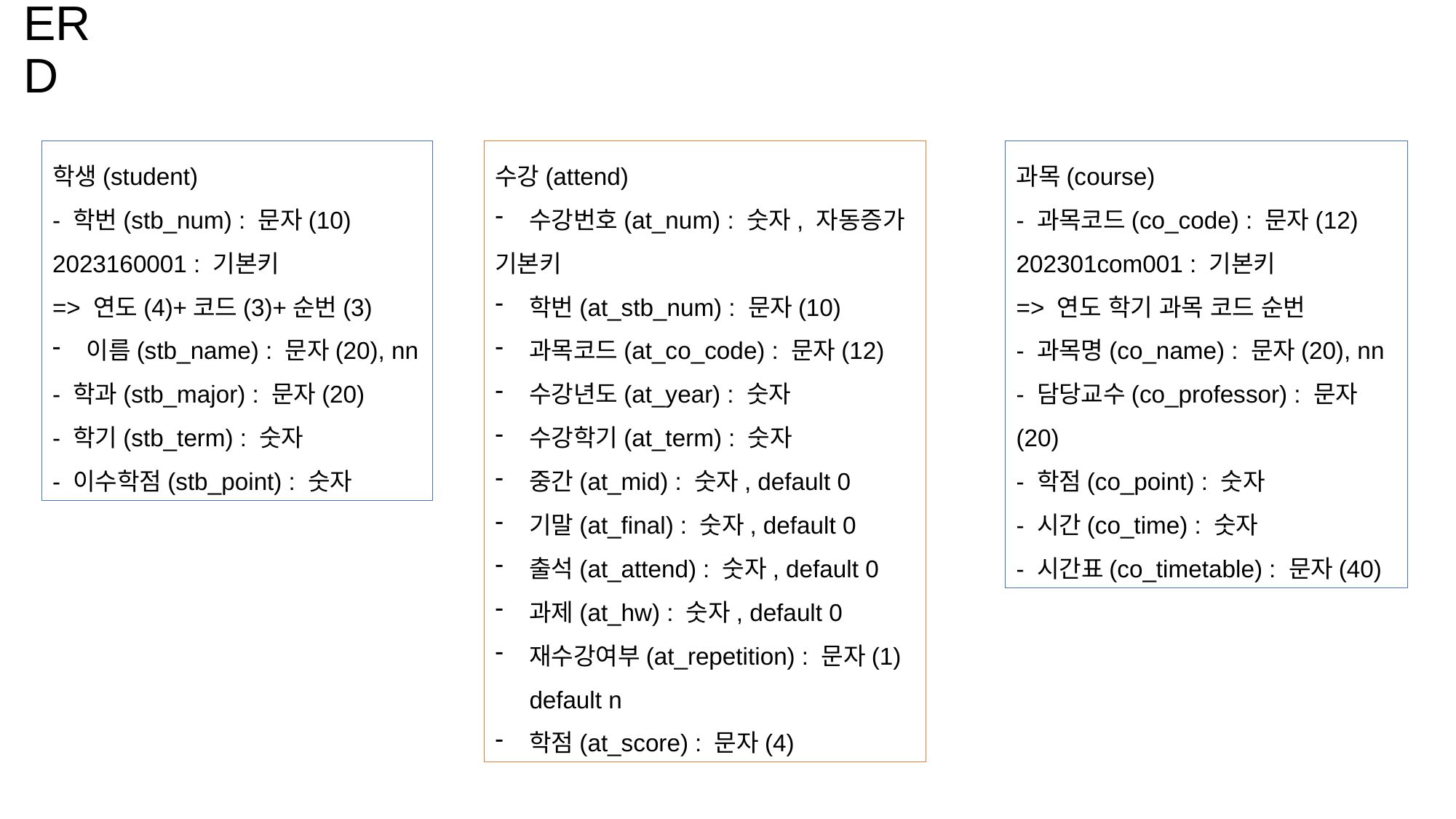

# ERD
수강(attend)
수강번호(at_num) : 숫자, 자동증가
기본키
학번(at_stb_num) : 문자(10)
과목코드(at_co_code) : 문자(12)
수강년도(at_year) : 숫자
수강학기(at_term) : 숫자
중간(at_mid) : 숫자, default 0
기말(at_final) : 숫자, default 0
출석(at_attend) : 숫자, default 0
과제(at_hw) : 숫자, default 0
재수강여부(at_repetition) : 문자(1) default n
학점(at_score) : 문자(4)
과목(course)
- 과목코드(co_code) : 문자(12)
202301com001 : 기본키
=> 연도 학기 과목 코드 순번
- 과목명(co_name) : 문자(20), nn
- 담당교수(co_professor) : 문자(20)
- 학점(co_point) : 숫자
- 시간(co_time) : 숫자
- 시간표(co_timetable) : 문자(40)
학생(student)
- 학번(stb_num) : 문자(10)
2023160001 : 기본키
=> 연도(4)+코드(3)+순번(3)
이름(stb_name) : 문자(20), nn
- 학과(stb_major) : 문자(20)
- 학기(stb_term) : 숫자
- 이수학점(stb_point) : 숫자